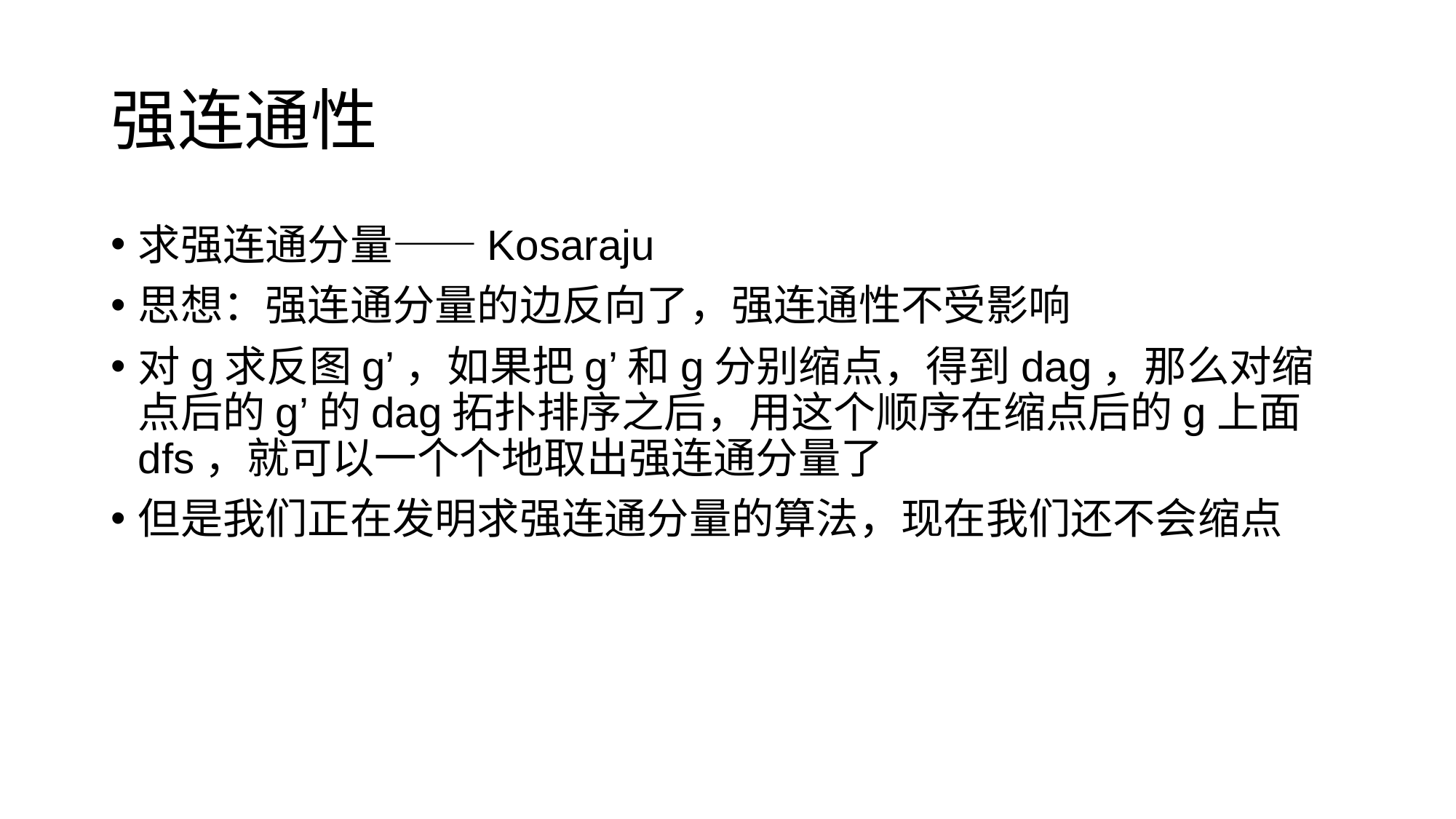

# 强连通性
求强连通分量——Kosaraju
思想：强连通分量的边反向了，强连通性不受影响
对g求反图g’，如果把g’和g分别缩点，得到dag，那么对缩点后的g’的dag拓扑排序之后，用这个顺序在缩点后的g上面dfs，就可以一个个地取出强连通分量了
但是我们正在发明求强连通分量的算法，现在我们还不会缩点